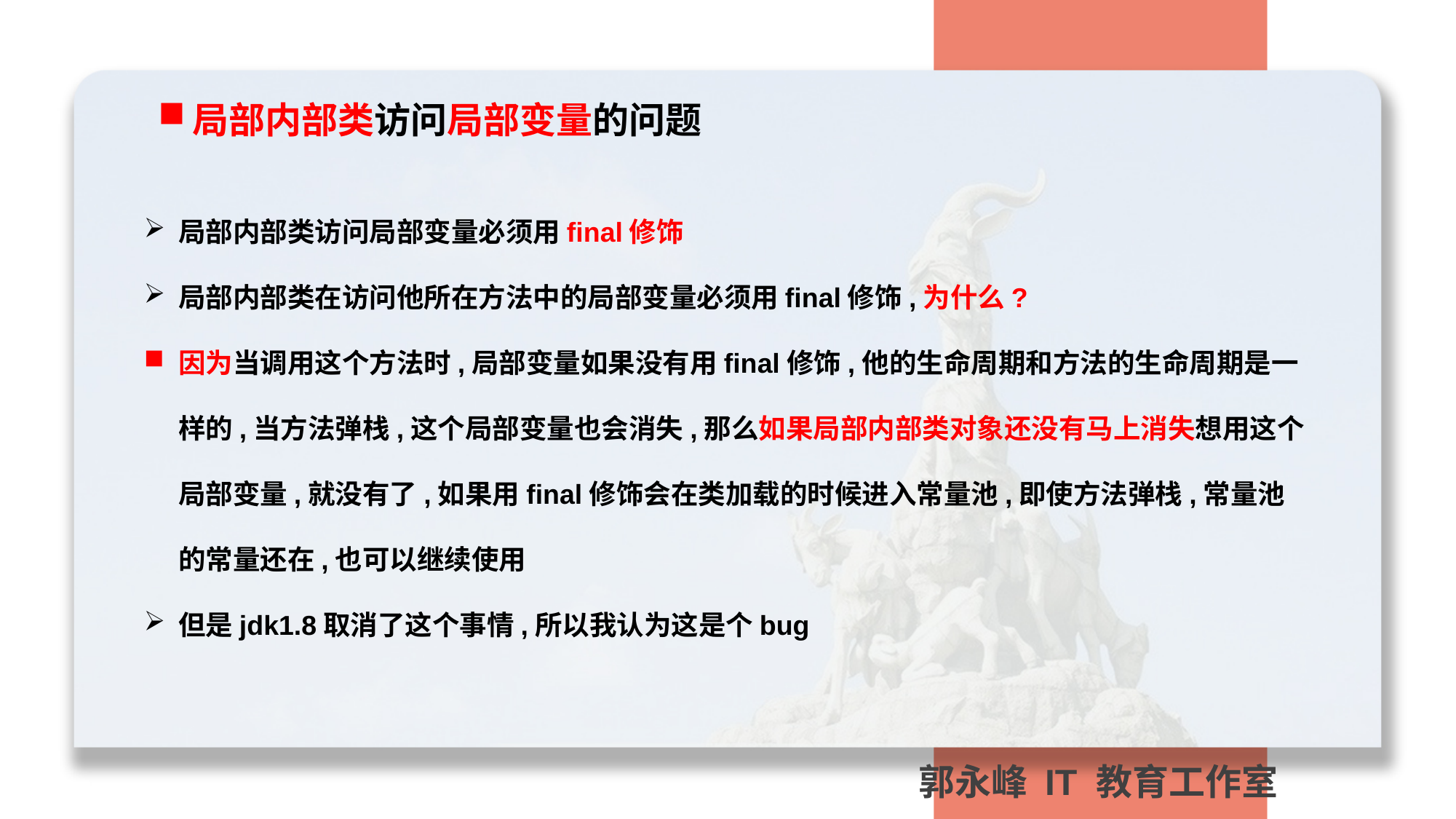

局部内部类访问局部变量的问题
局部内部类访问局部变量必须用final修饰
局部内部类在访问他所在方法中的局部变量必须用final修饰,为什么?
因为当调用这个方法时,局部变量如果没有用final修饰,他的生命周期和方法的生命周期是一样的,当方法弹栈,这个局部变量也会消失,那么如果局部内部类对象还没有马上消失想用这个局部变量,就没有了,如果用final修饰会在类加载的时候进入常量池,即使方法弹栈,常量池的常量还在,也可以继续使用
但是jdk1.8取消了这个事情,所以我认为这是个bug